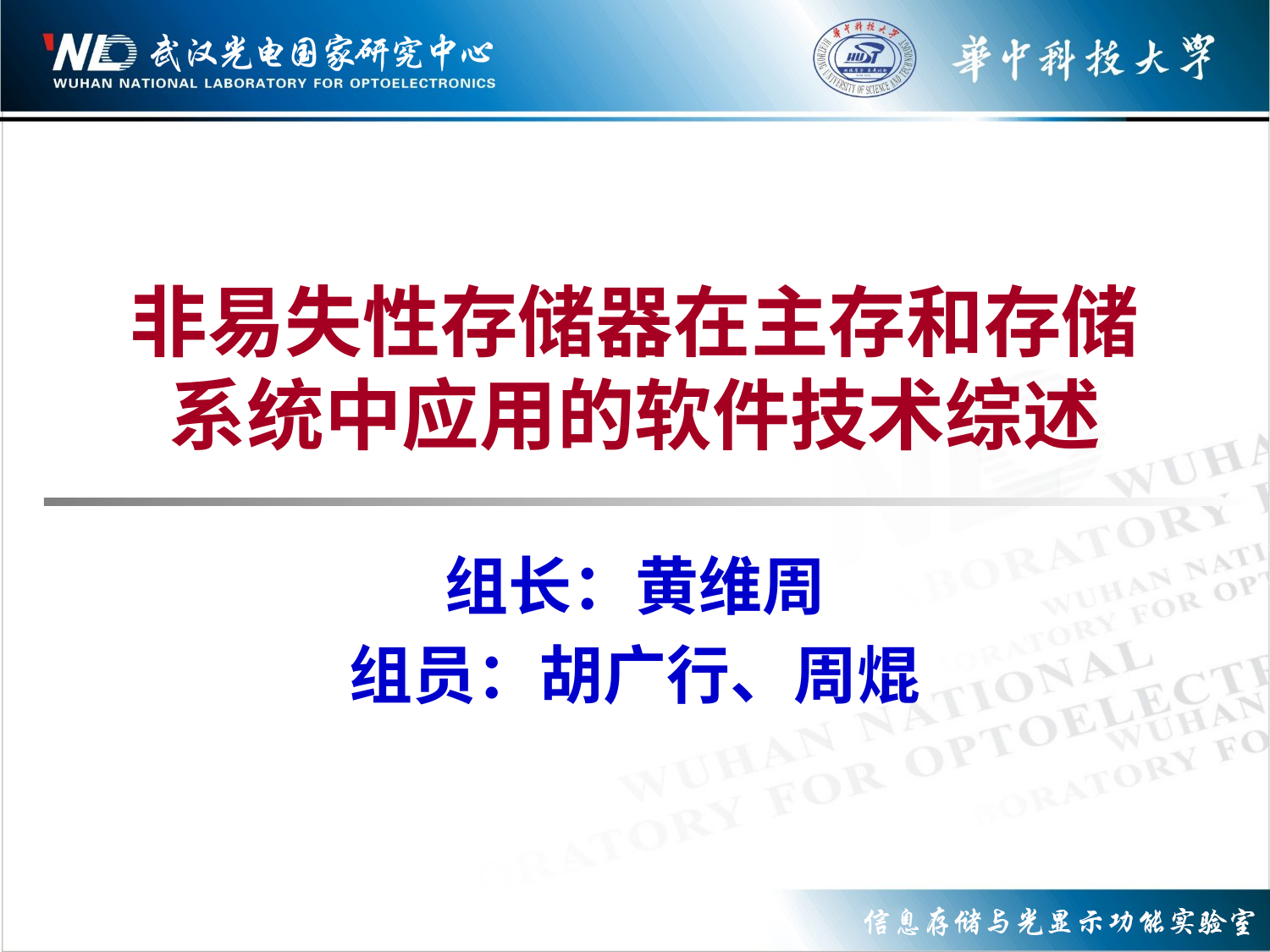

# 非易失性存储器在主存和存储系统中应用的软件技术综述
组长：黄维周
组员：胡广行、周焜